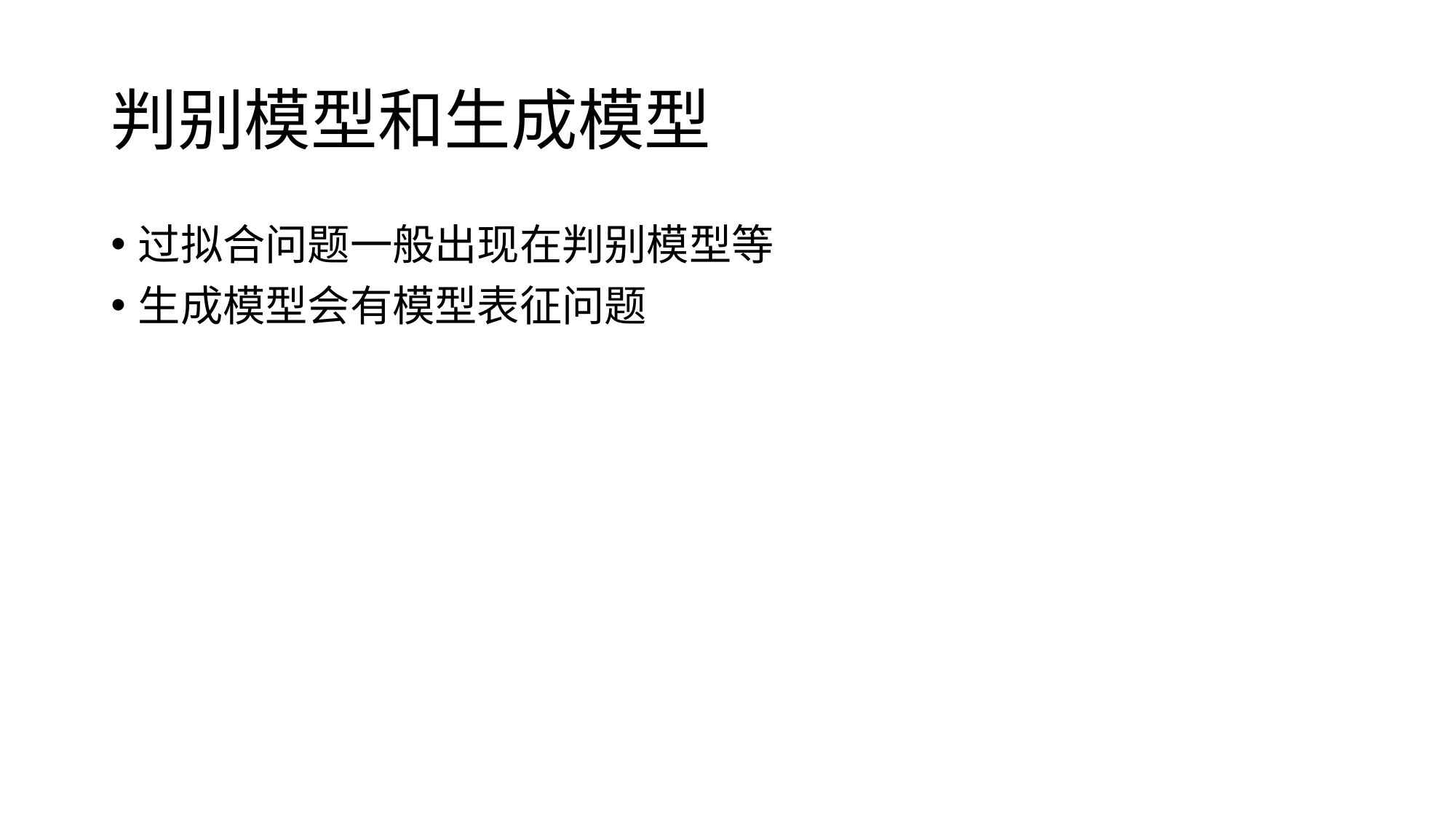

# 判别模型和生成模型
过拟合问题一般出现在判别模型等
生成模型会有模型表征问题